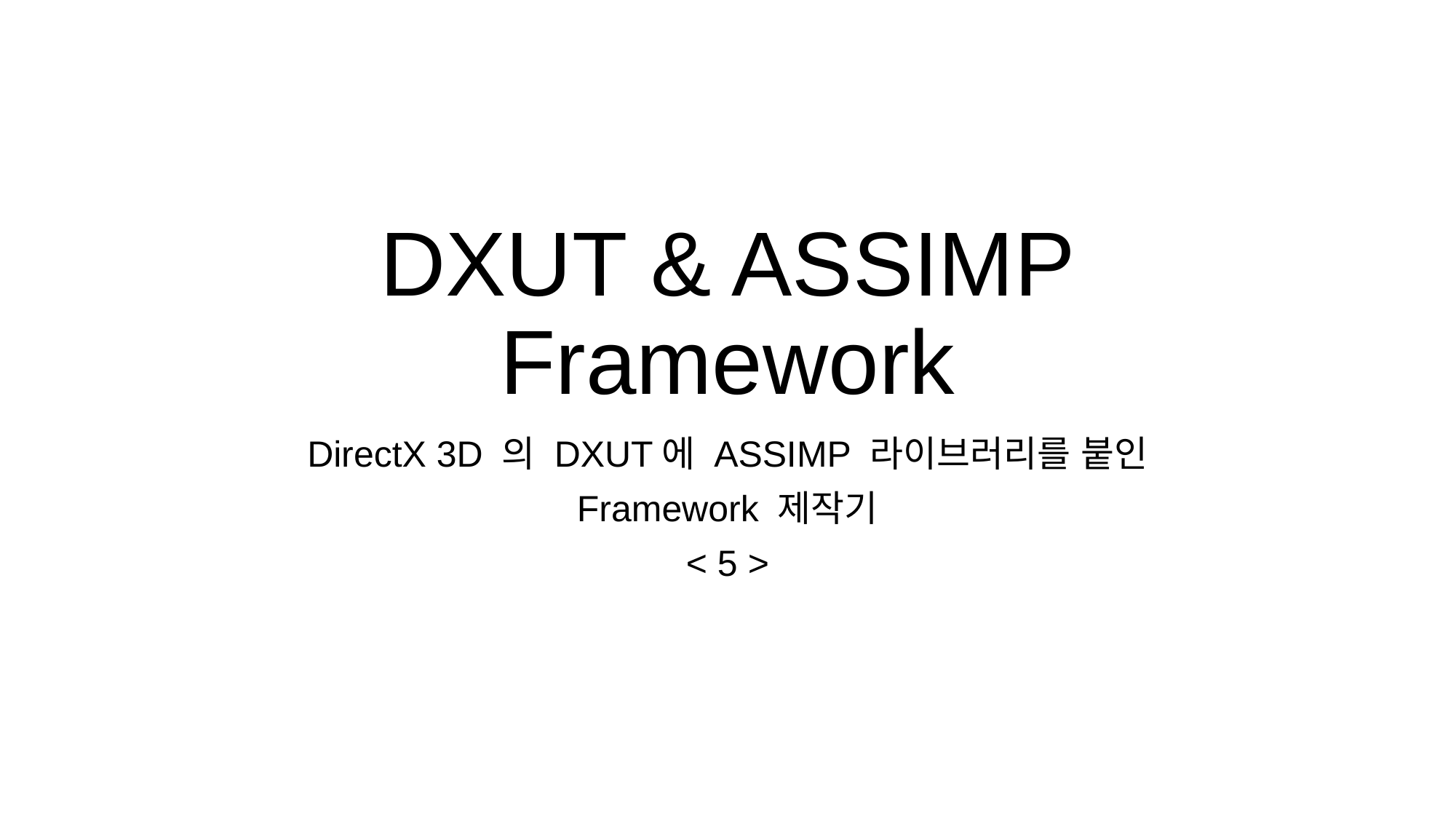

# DXUT & ASSIMP Framework
DirectX 3D 의 DXUT에 ASSIMP 라이브러리를 붙인
Framework 제작기
< 5 >